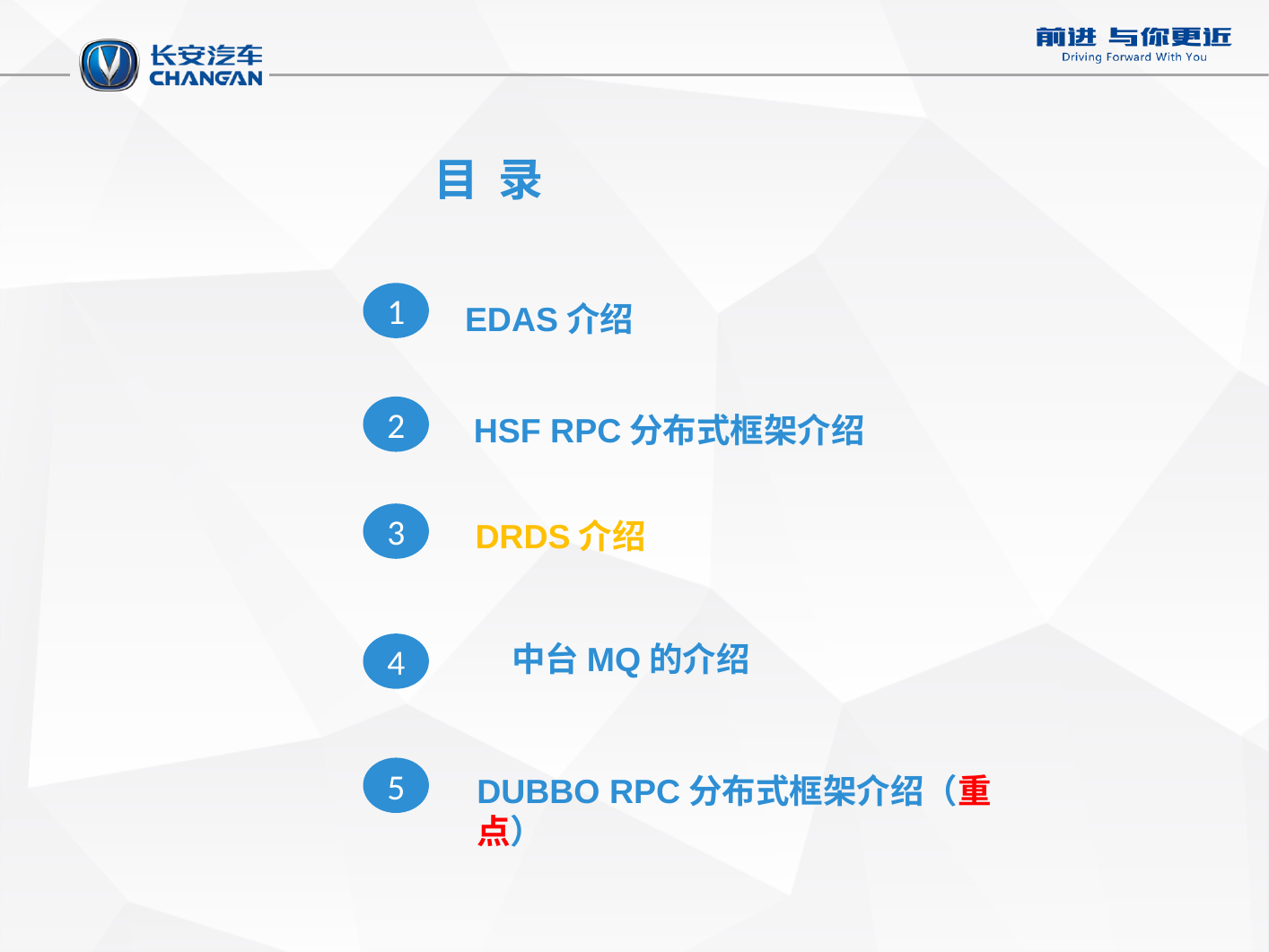

目  录
1
EDAS介绍

2
HSF RPC分布式框架介绍

3
DRDS介绍

中台MQ的介绍
4
5
DUBBO RPC分布式框架介绍（重点）